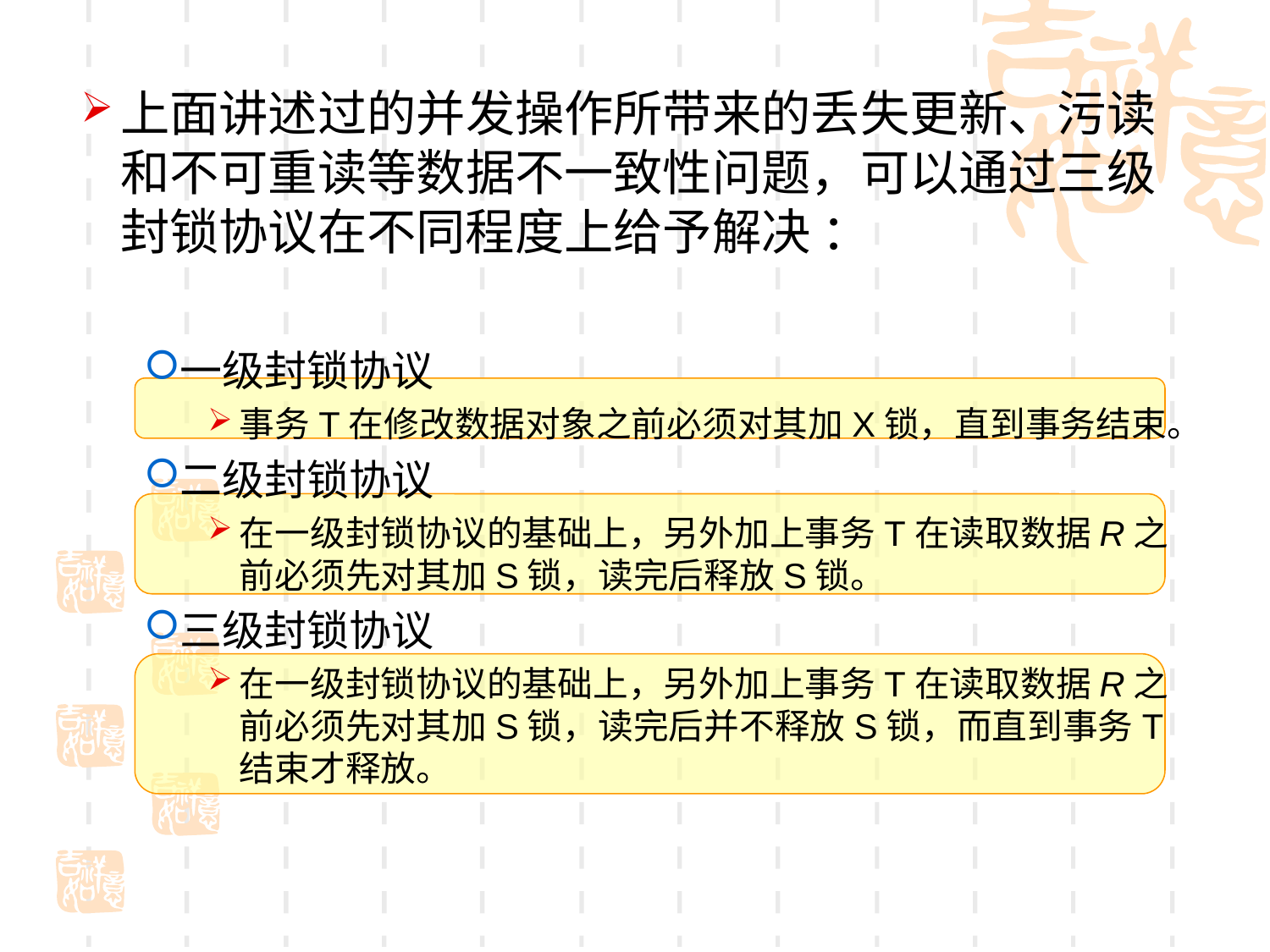

上面讲述过的并发操作所带来的丢失更新、污读和不可重读等数据不一致性问题，可以通过三级封锁协议在不同程度上给予解决 ：

一级封锁协议
事务T在修改数据对象之前必须对其加X锁，直到事务结束。
二级封锁协议
在一级封锁协议的基础上，另外加上事务T在读取数据R之前必须先对其加S锁，读完后释放S锁。
三级封锁协议
在一级封锁协议的基础上，另外加上事务T在读取数据R之前必须先对其加S锁，读完后并不释放S锁，而直到事务T结束才释放。